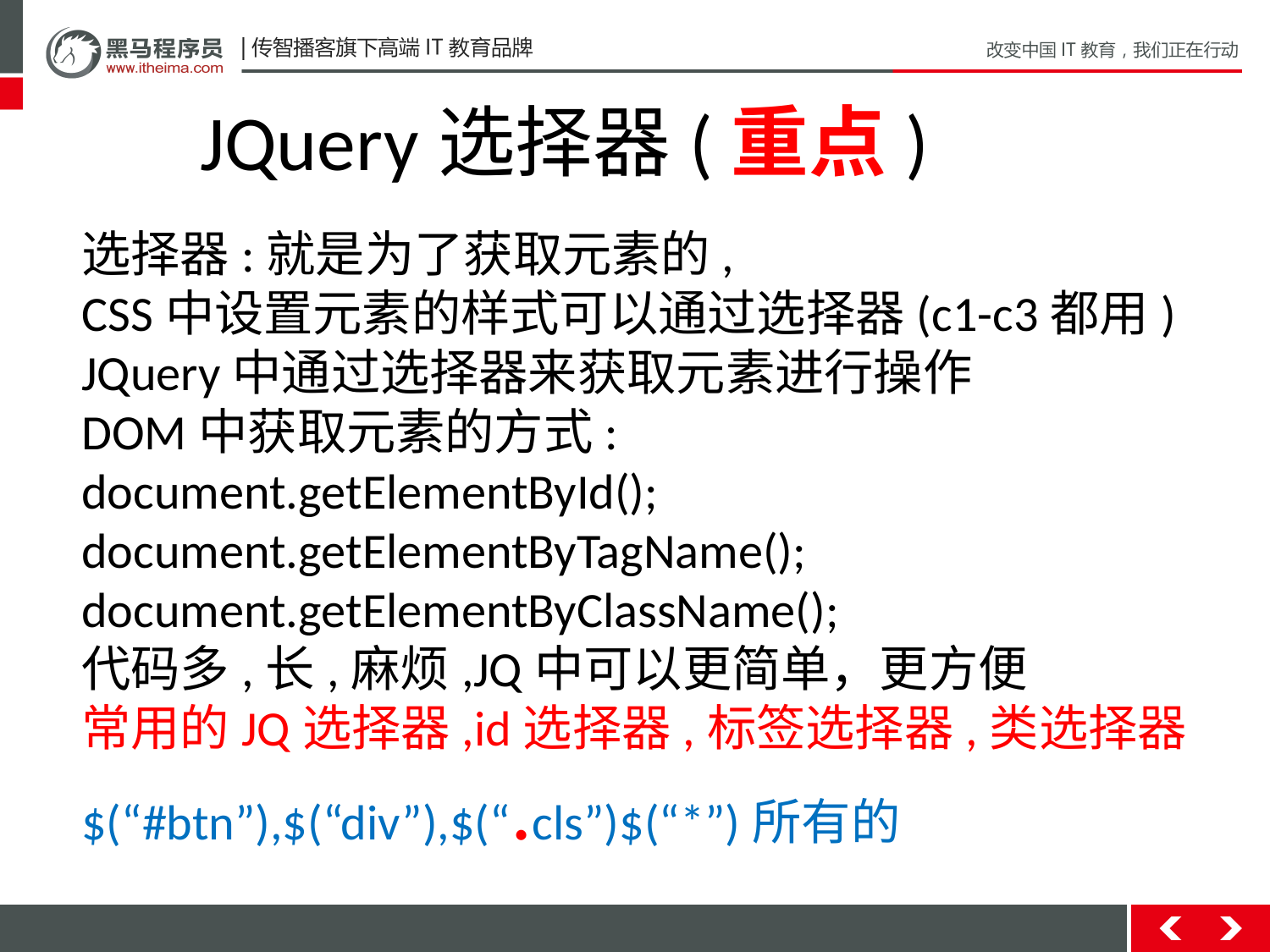

JQuery选择器(重点)
选择器:就是为了获取元素的,
CSS中设置元素的样式可以通过选择器(c1-c3都用)
JQuery中通过选择器来获取元素进行操作
DOM中获取元素的方式:
document.getElementById();
document.getElementByTagName();
document.getElementByClassName();
代码多,长,麻烦,JQ中可以更简单，更方便
常用的JQ选择器,id选择器,标签选择器,类选择器
$(“#btn”),$(“div”),$(“.cls”)$(“*”)所有的